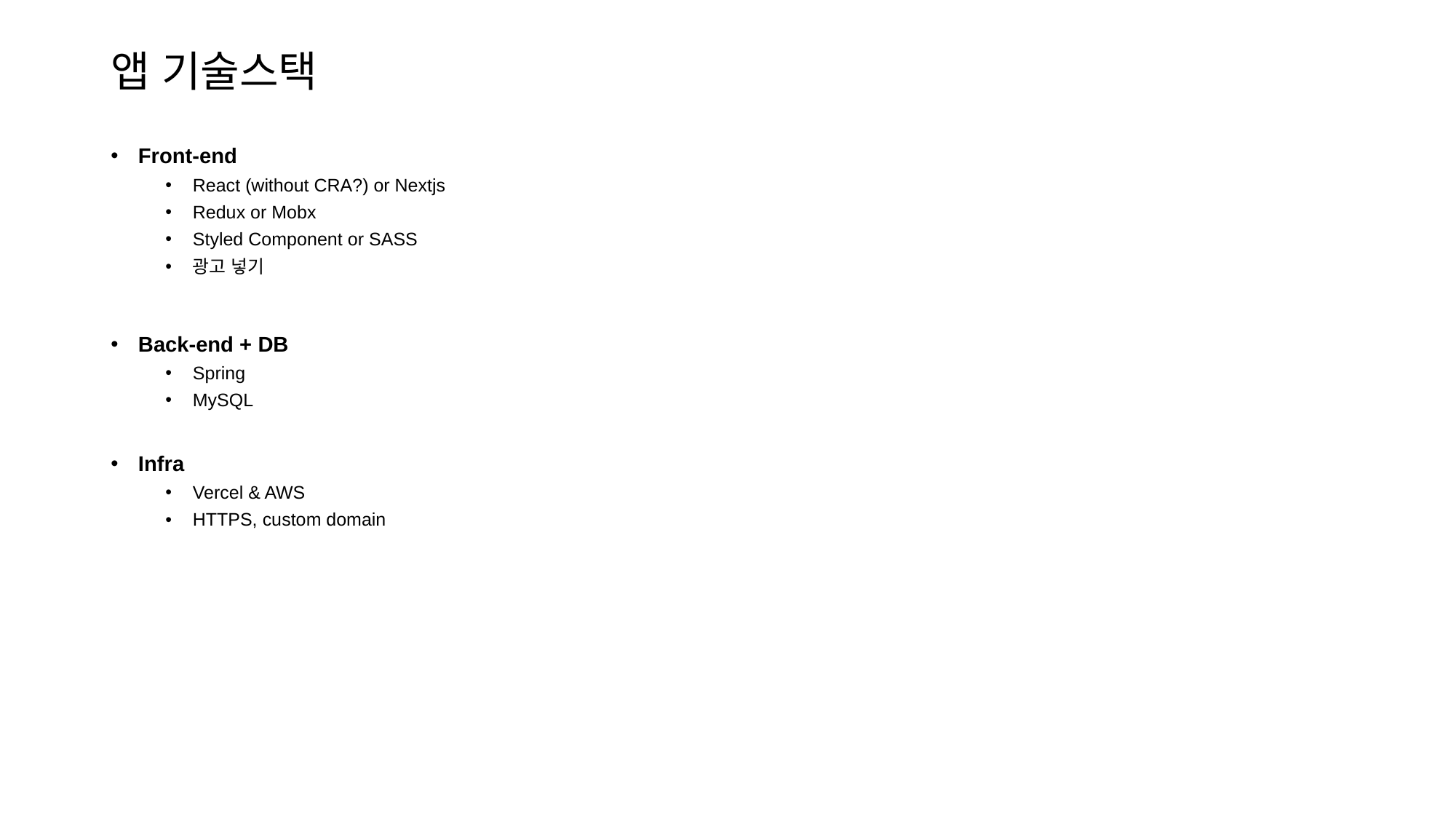

# 앱 기술스택
Front-end
React (without CRA?) or Nextjs
Redux or Mobx
Styled Component or SASS
광고 넣기

Back-end + DB
Spring
MySQL

Infra
Vercel & AWS
HTTPS, custom domain